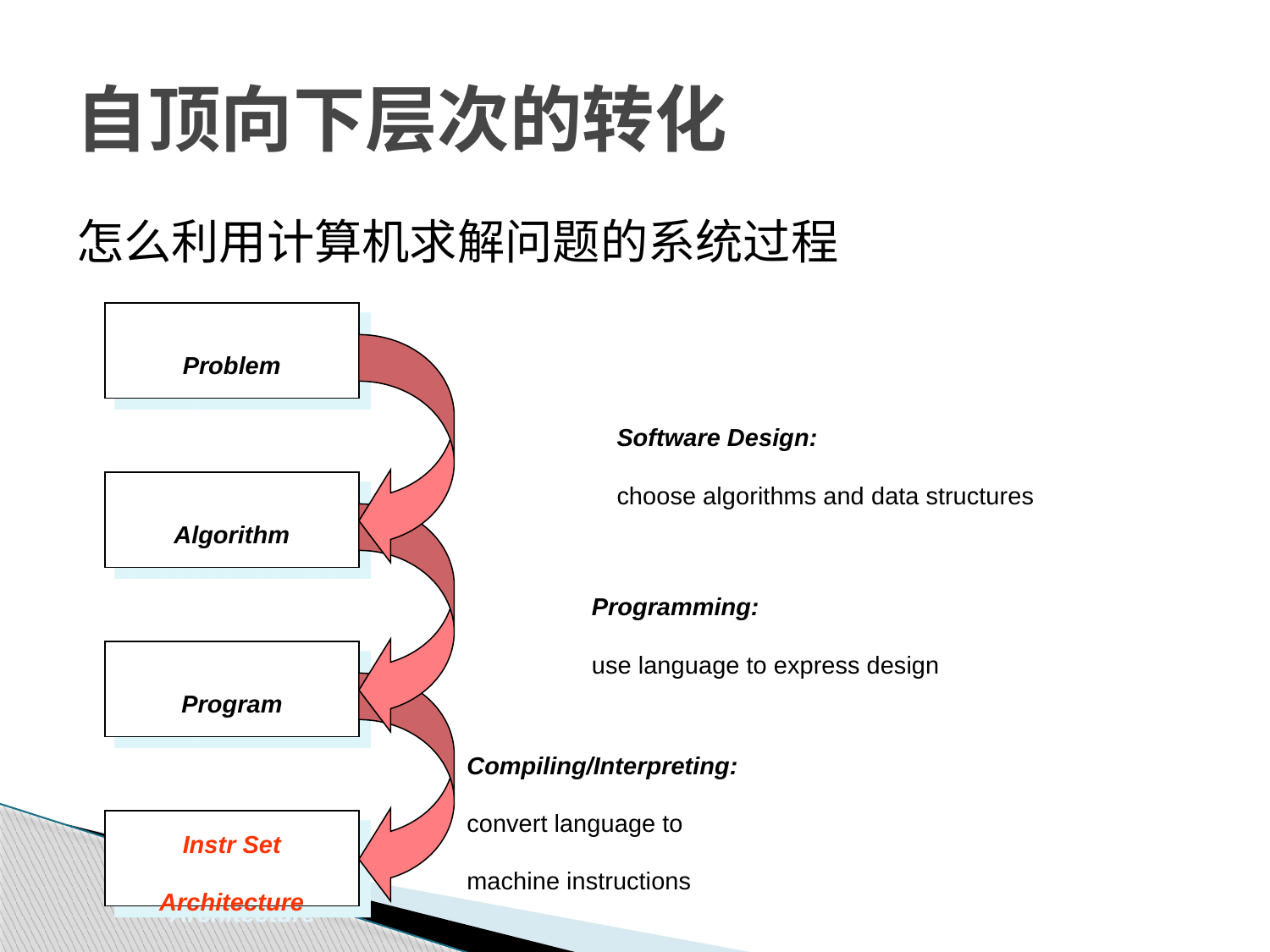

# 自顶向下层次的转化
怎么利用计算机求解问题的系统过程
Problem

Software Design:
choose algorithms and data structures
Algorithm

Programming:
use language to express design
Program

Compiling/Interpreting:
convert language to
machine instructions
Instr Set
Architecture